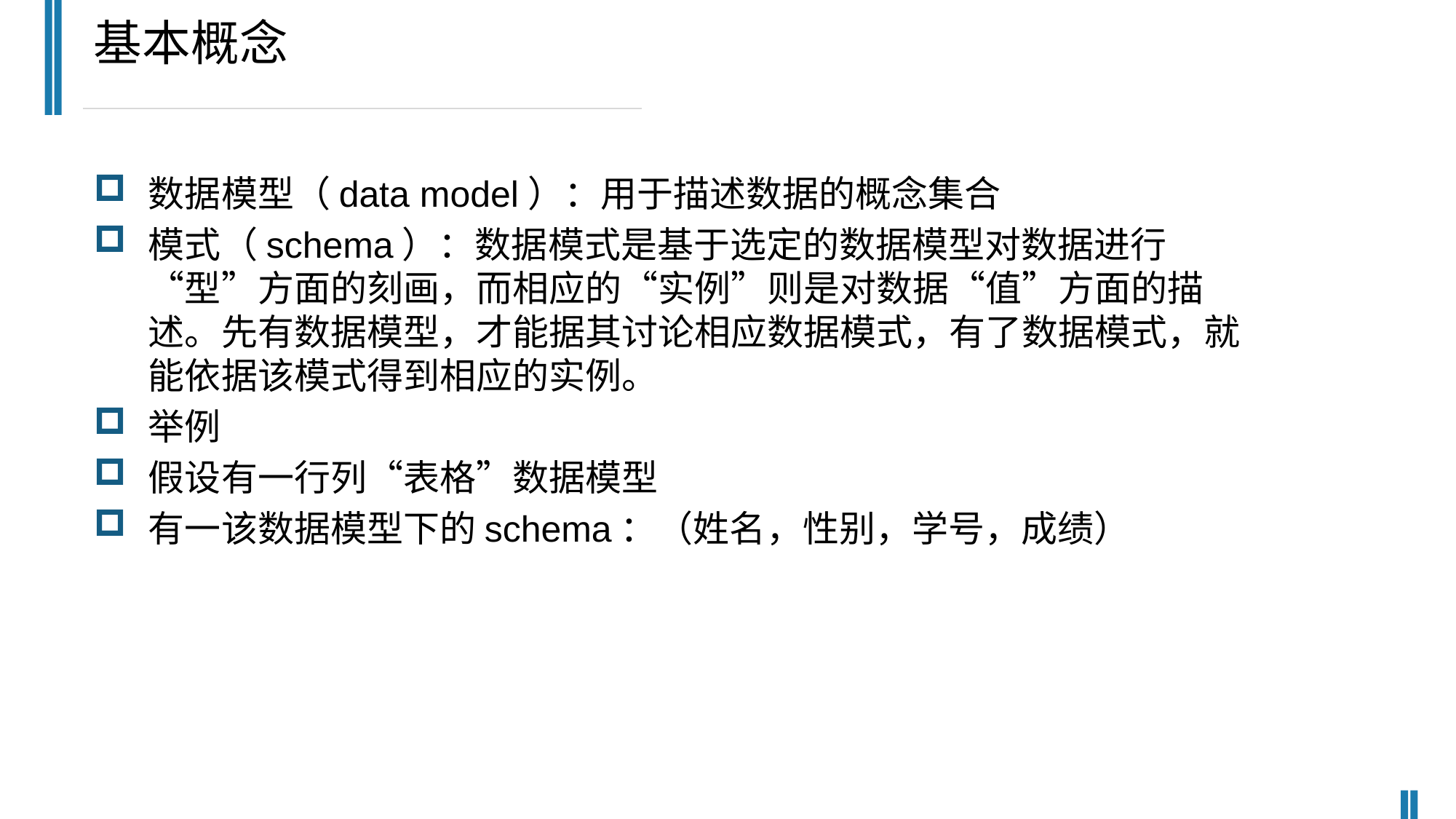

基本概念

数据模型（data model）：用于描述数据的概念集合
模式（schema）：数据模式是基于选定的数据模型对数据进行“型”方面的刻画，而相应的“实例”则是对数据“值”方面的描述。先有数据模型，才能据其讨论相应数据模式，有了数据模式，就能依据该模式得到相应的实例。
举例
假设有一行列“表格”数据模型
有一该数据模型下的schema：（姓名，性别，学号，成绩）